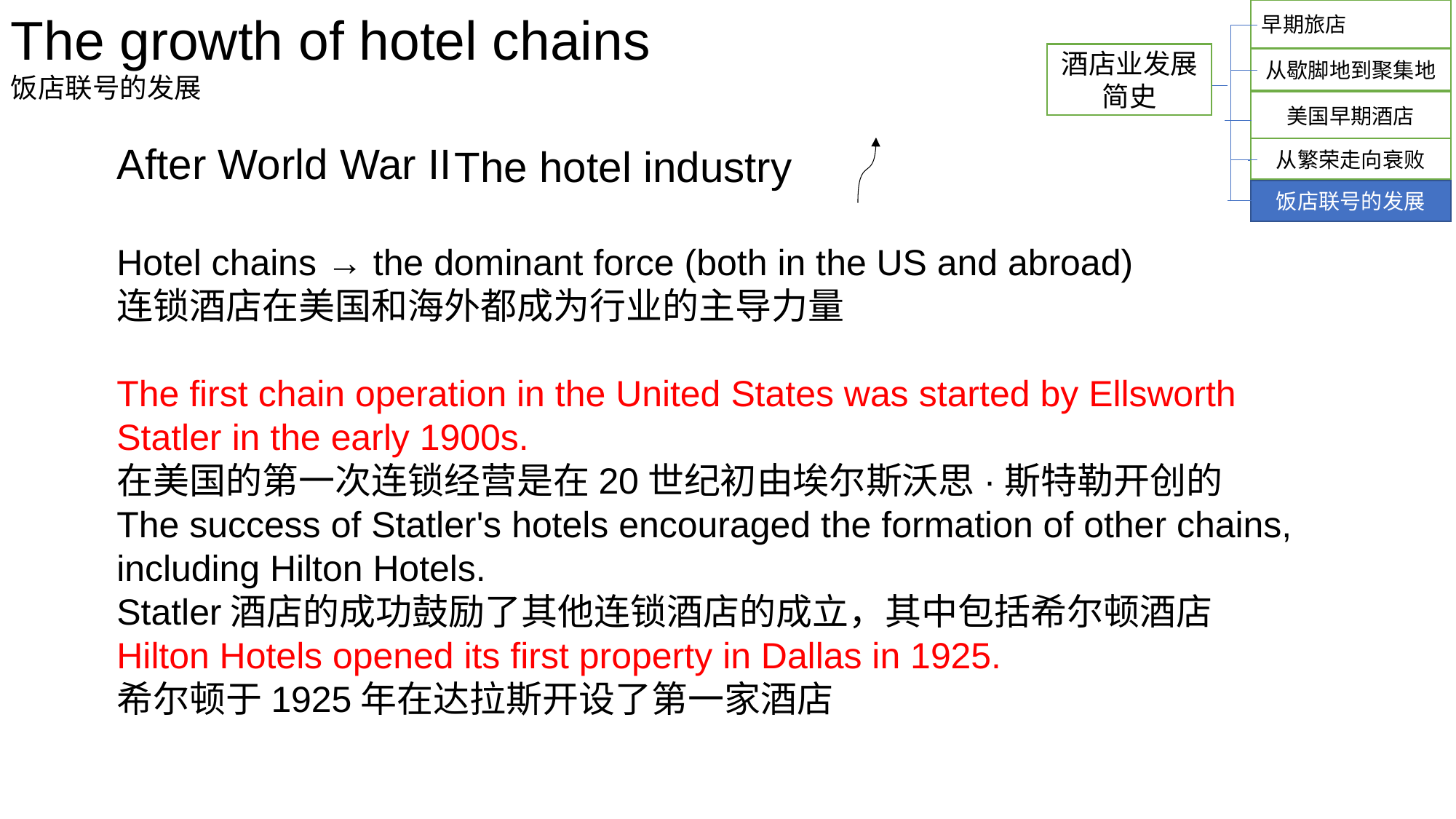

The growth of hotel chains
饭店联号的发展
早期旅店
酒店业发展简史
从歇脚地到聚集地
美国早期酒店
After World War II

Hotel chains → the dominant force (both in the US and abroad)
连锁酒店在美国和海外都成为行业的主导力量

The first chain operation in the United States was started by Ellsworth Statler in the early 1900s.
在美国的第一次连锁经营是在20世纪初由埃尔斯沃思·斯特勒开创的
The success of Statler's hotels encouraged the formation of other chains, including Hilton Hotels.
Statler酒店的成功鼓励了其他连锁酒店的成立，其中包括希尔顿酒店
Hilton Hotels opened its first property in Dallas in 1925.
希尔顿于1925年在达拉斯开设了第一家酒店

The hotel industry
从繁荣走向衰败
饭店联号的发展